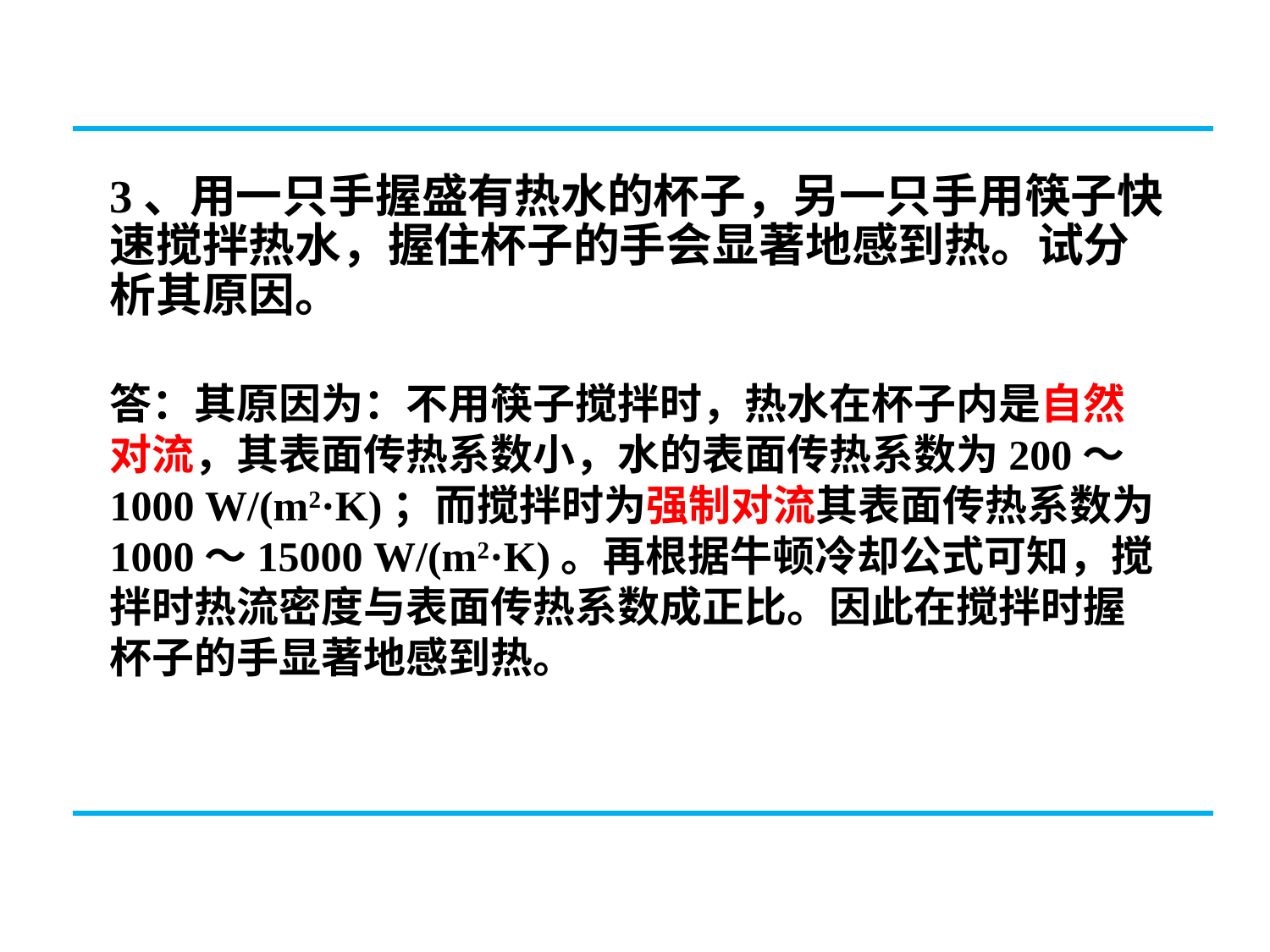

3、用一只手握盛有热水的杯子，另一只手用筷子快速搅拌热水，握住杯子的手会显著地感到热。试分析其原因。
答：其原因为：不用筷子搅拌时，热水在杯子内是自然对流，其表面传热系数小，水的表面传热系数为200～1000 W/(m2·K)；而搅拌时为强制对流其表面传热系数为1000～15000 W/(m2·K)。再根据牛顿冷却公式可知，搅拌时热流密度与表面传热系数成正比。因此在搅拌时握杯子的手显著地感到热。